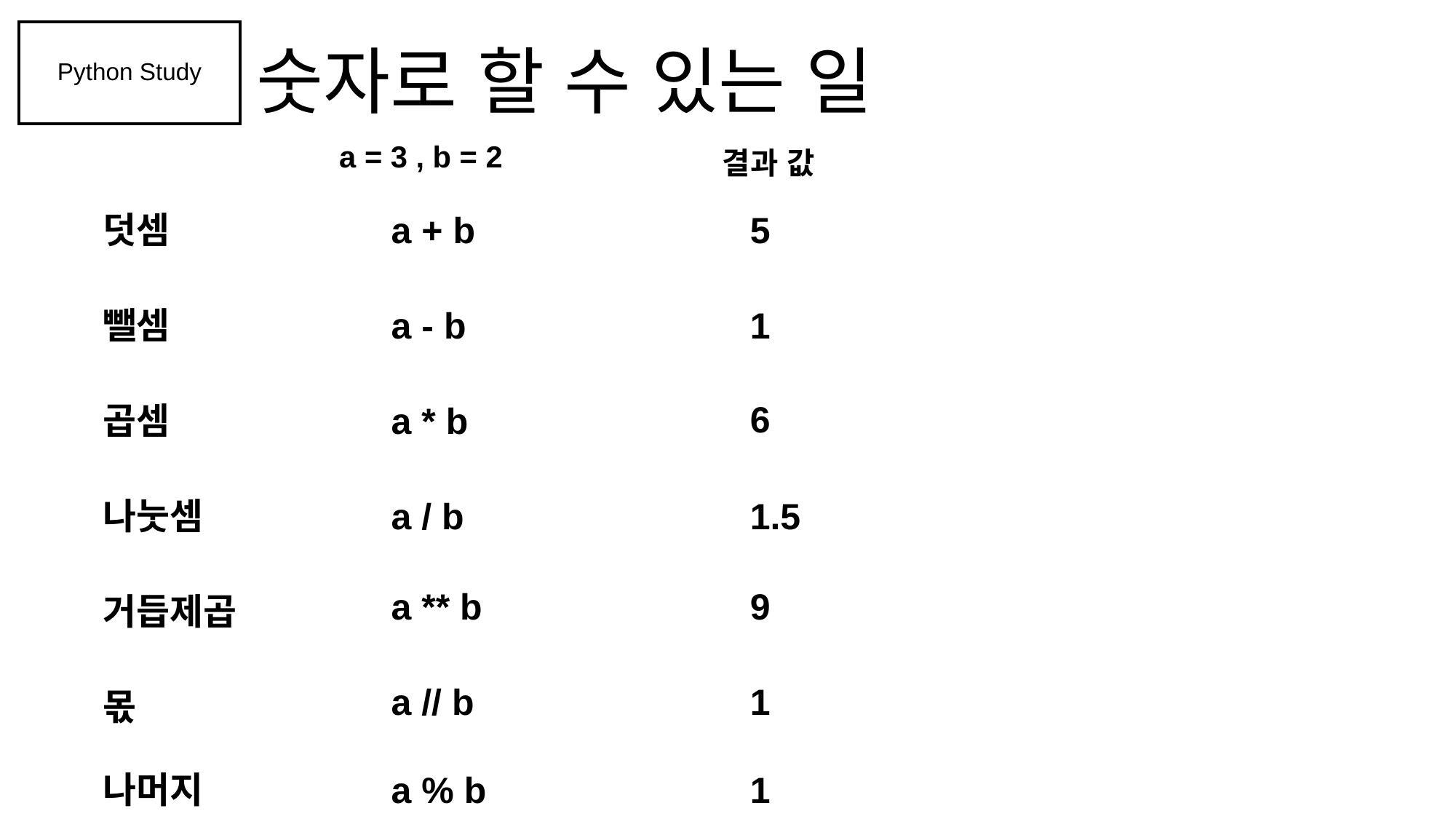

Python Study
숫자로 할 수 있는 일
a = 3 , b = 2
결과 값
a + b
덧셈
5
1
뺄셈
a - b
6
곱셈
a * b
1.5
나눗셈
a / b
a ** b
9
거듭제곱
a // b
1
몫
나머지
a % b
1